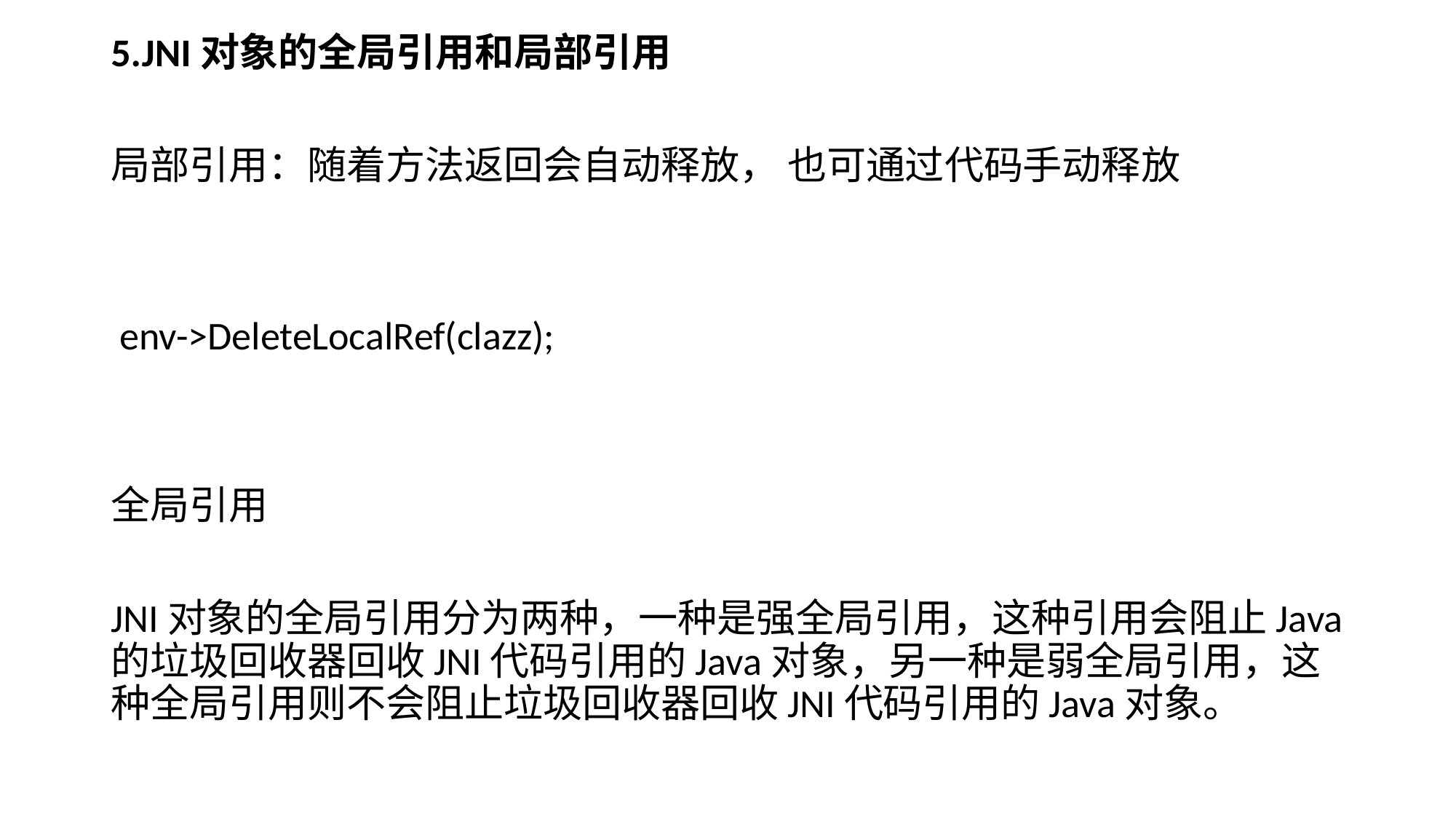

5.JNI对象的全局引用和局部引用

局部引用：随着方法返回会自动释放， 也可通过代码手动释放

 env->DeleteLocalRef(clazz);

全局引用

JNI对象的全局引用分为两种，一种是强全局引用，这种引用会阻止Java的垃圾回收器回收JNI代码引用的Java对象，另一种是弱全局引用，这种全局引用则不会阻止垃圾回收器回收JNI代码引用的Java对象。